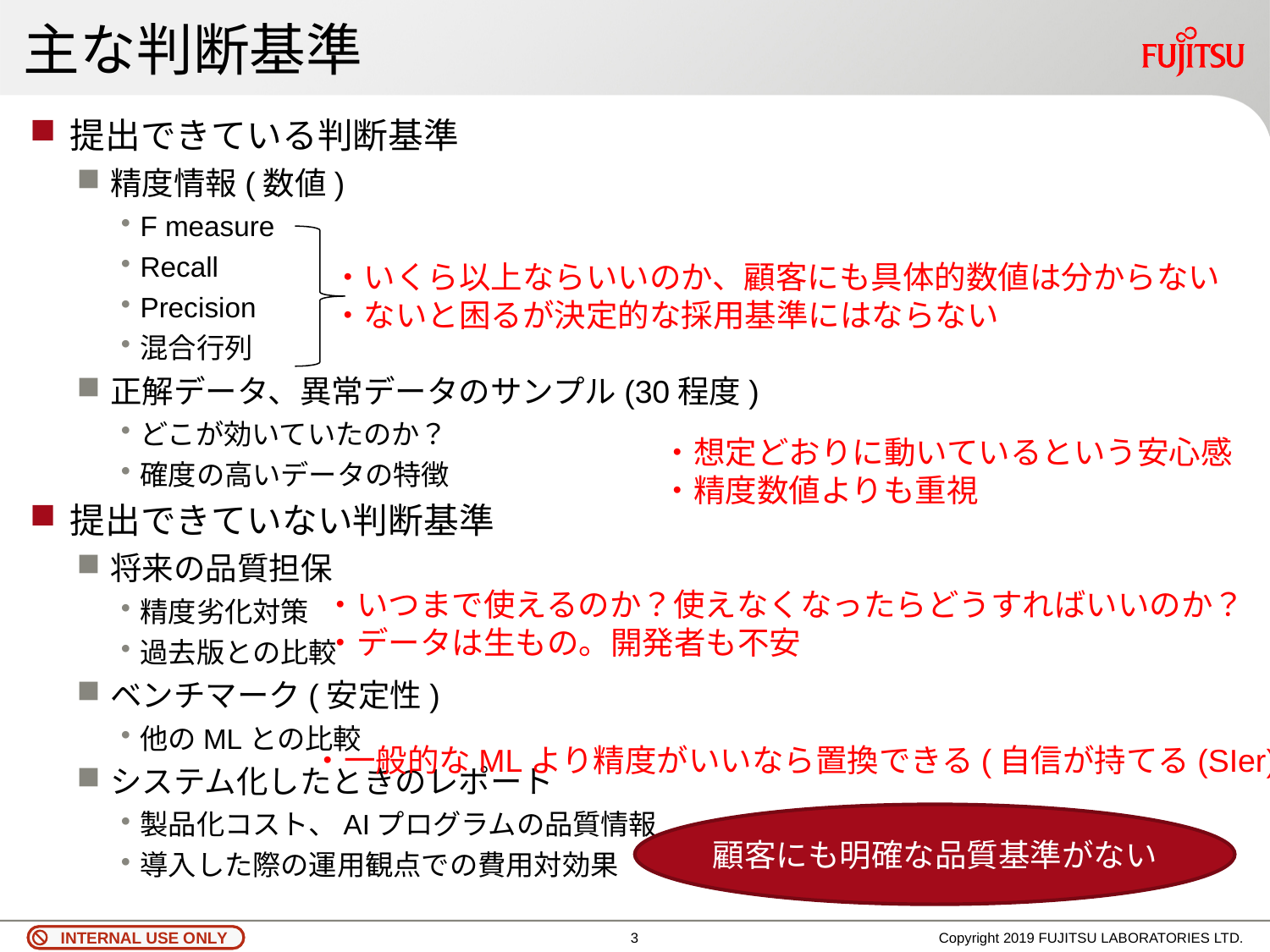

# 主な判断基準
提出できている判断基準
精度情報(数値)
F measure
Recall
Precision
混合行列
正解データ、異常データのサンプル(30程度)
どこが効いていたのか？
確度の高いデータの特徴
提出できていない判断基準
将来の品質担保
精度劣化対策
過去版との比較
ベンチマーク(安定性)
他のMLとの比較
システム化したときのレポート
製品化コスト、AIプログラムの品質情報
導入した際の運用観点での費用対効果

・いくら以上ならいいのか、顧客にも具体的数値は分からない
・ないと困るが決定的な採用基準にはならない
・想定どおりに動いているという安心感
・精度数値よりも重視
・いつまで使えるのか？使えなくなったらどうすればいいのか？
・データは生もの。開発者も不安
・一般的なMLより精度がいいなら置換できる(自信が持てる(SIer))
顧客にも明確な品質基準がない
3
Copyright 2019 FUJITSU LABORATORIES LTD.